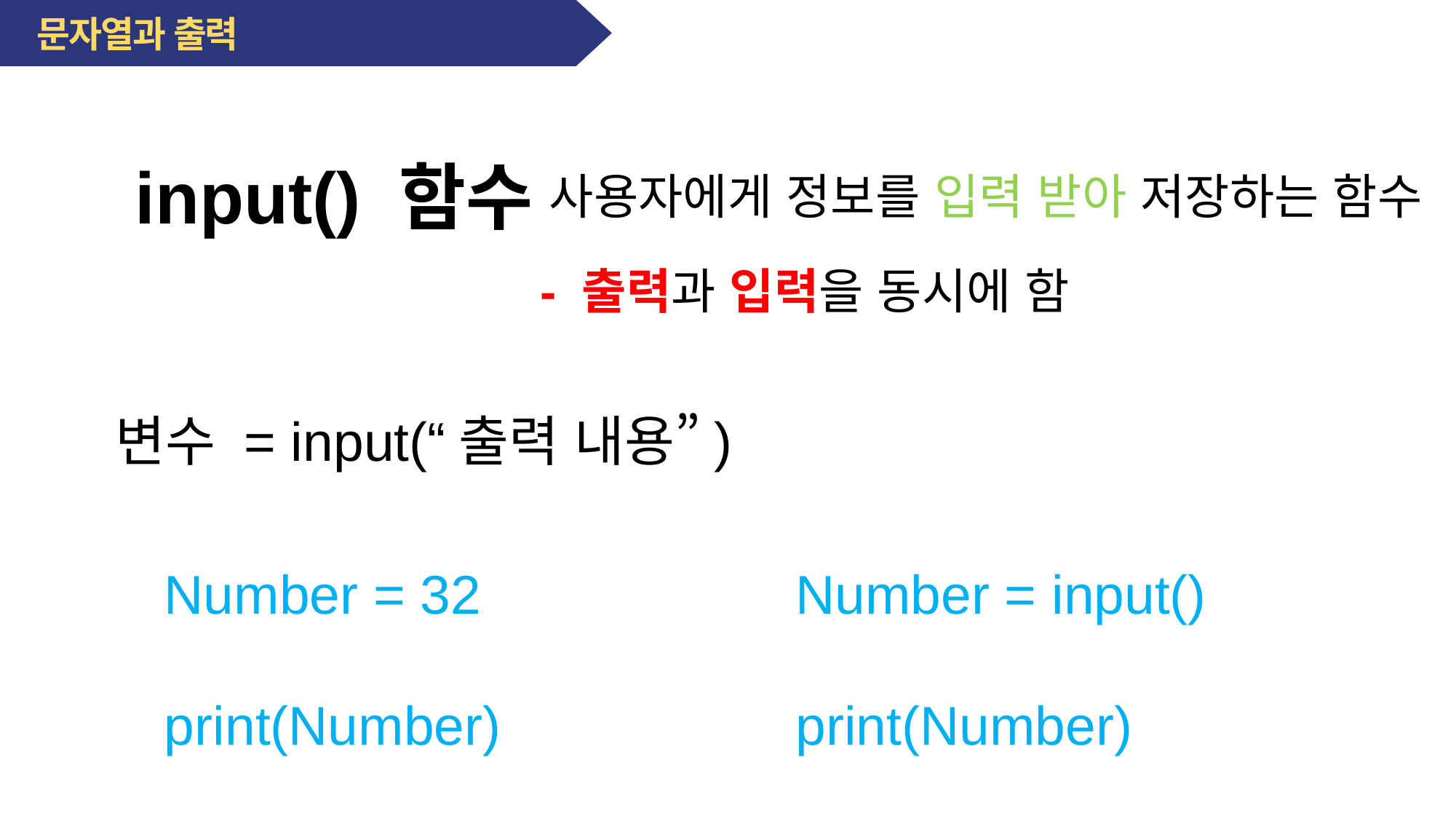

문자열과 출력
input() 함수
- 사용자에게 정보를 입력 받아 저장하는 함수
- 출력과 입력을 동시에 함
변수 = input(“출력 내용”)
Number = 32

print(Number)
Number = input()

print(Number)